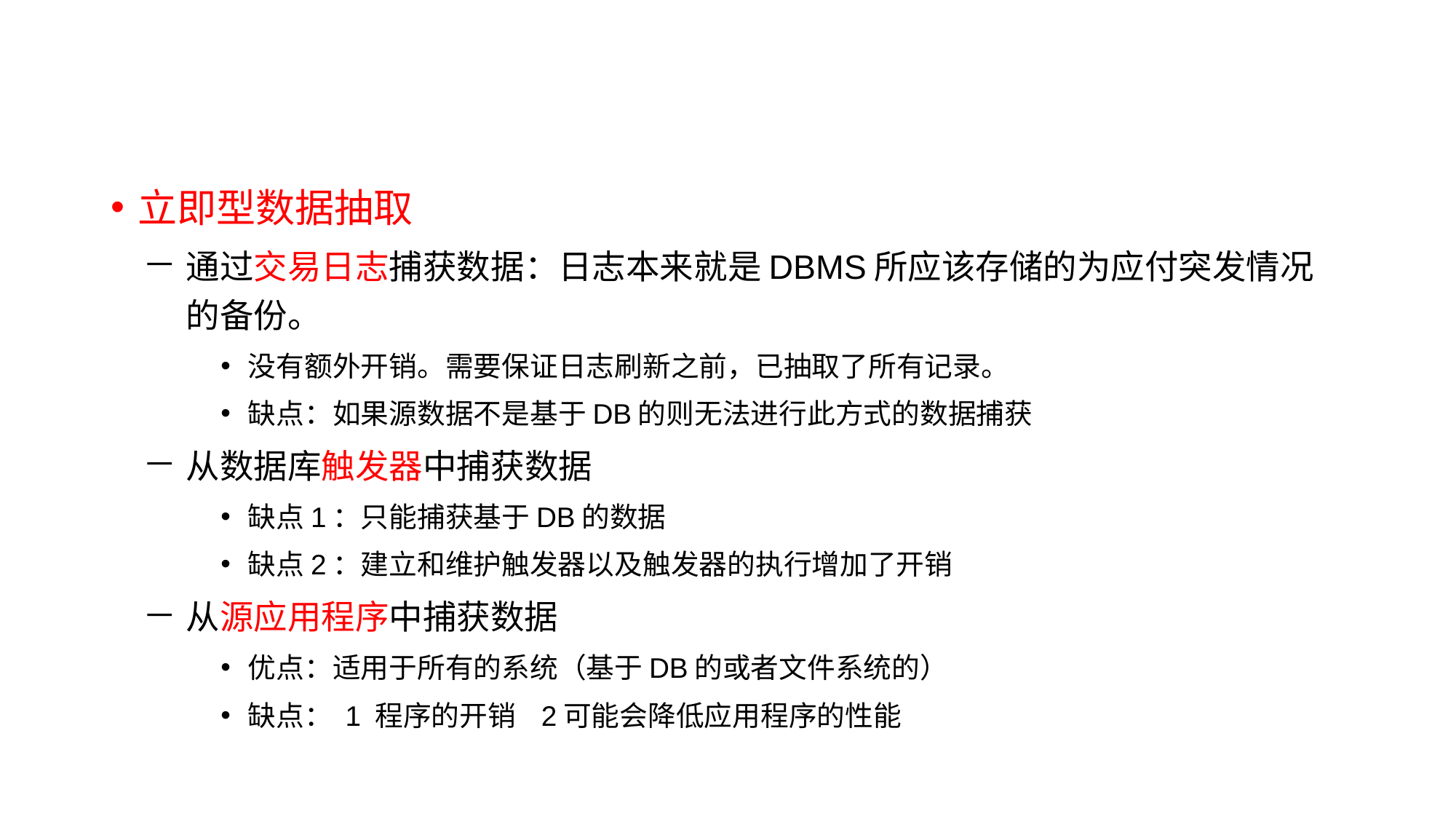

#
立即型数据抽取
通过交易日志捕获数据：日志本来就是DBMS所应该存储的为应付突发情况的备份。
没有额外开销。需要保证日志刷新之前，已抽取了所有记录。
缺点：如果源数据不是基于DB的则无法进行此方式的数据捕获
从数据库触发器中捕获数据
缺点1：只能捕获基于DB的数据
缺点2：建立和维护触发器以及触发器的执行增加了开销
从源应用程序中捕获数据
优点：适用于所有的系统（基于DB的或者文件系统的）
缺点： 1 程序的开销   2可能会降低应用程序的性能
53